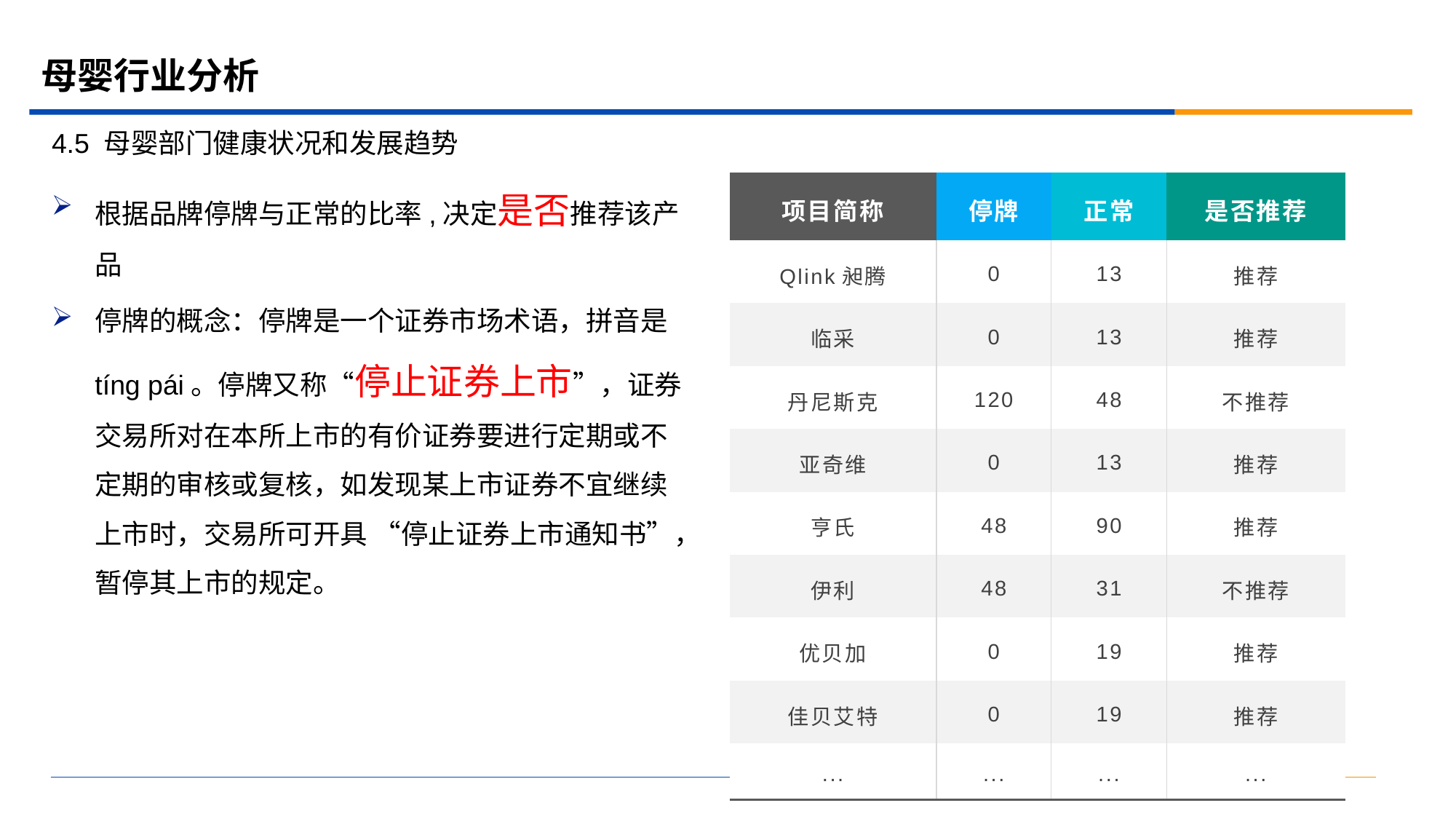

母婴行业分析
# 4.5 母婴部门健康状况和发展趋势
根据品牌停牌与正常的比率,决定是否推荐该产品
停牌的概念：停牌是一个证券市场术语，拼音是tíng pái。停牌又称“停止证券上市”，证券交易所对在本所上市的有价证券要进行定期或不定期的审核或复核，如发现某上市证券不宜继续上市时，交易所可开具 “停止证券上市通知书”，暂停其上市的规定。
| 项目简称 | 停牌 | 正常 | 是否推荐 |
| --- | --- | --- | --- |
| Qlink昶腾 | 0 | 13 | 推荐 |
| 临采 | 0 | 13 | 推荐 |
| 丹尼斯克 | 120 | 48 | 不推荐 |
| 亚奇维 | 0 | 13 | 推荐 |
| 亨氏 | 48 | 90 | 推荐 |
| 伊利 | 48 | 31 | 不推荐 |
| 优贝加 | 0 | 19 | 推荐 |
| 佳贝艾特 | 0 | 19 | 推荐 |
| ... | ... | ... | ... |